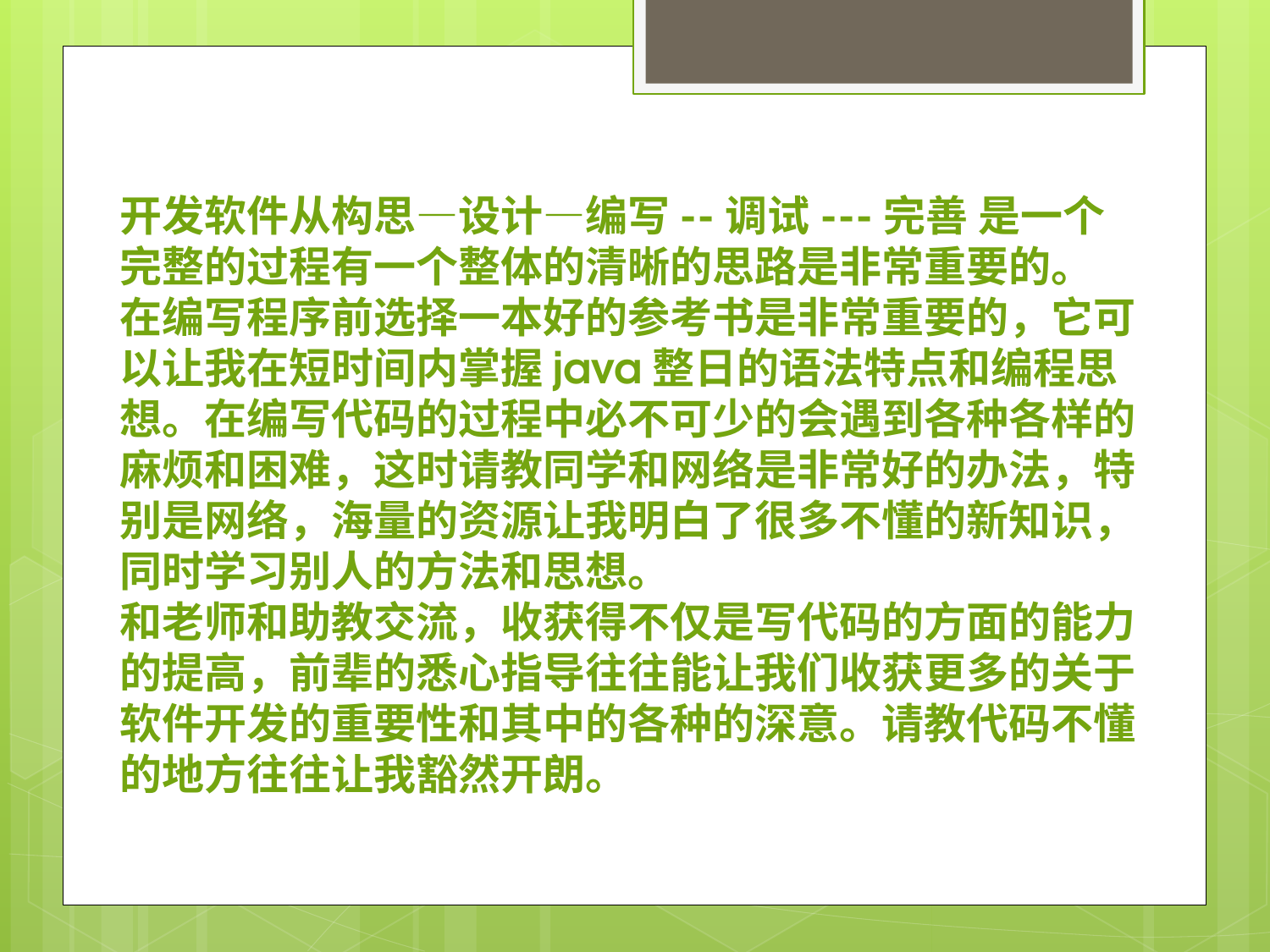

# 开发软件从构思—设计—编写--调试---完善 是一个完整的过程有一个整体的清晰的思路是非常重要的。 在编写程序前选择一本好的参考书是非常重要的，它可以让我在短时间内掌握java整日的语法特点和编程思想。在编写代码的过程中必不可少的会遇到各种各样的麻烦和困难，这时请教同学和网络是非常好的办法，特别是网络，海量的资源让我明白了很多不懂的新知识，同时学习别人的方法和思想。 和老师和助教交流，收获得不仅是写代码的方面的能力的提高，前辈的悉心指导往往能让我们收获更多的关于软件开发的重要性和其中的各种的深意。请教代码不懂的地方往往让我豁然开朗。